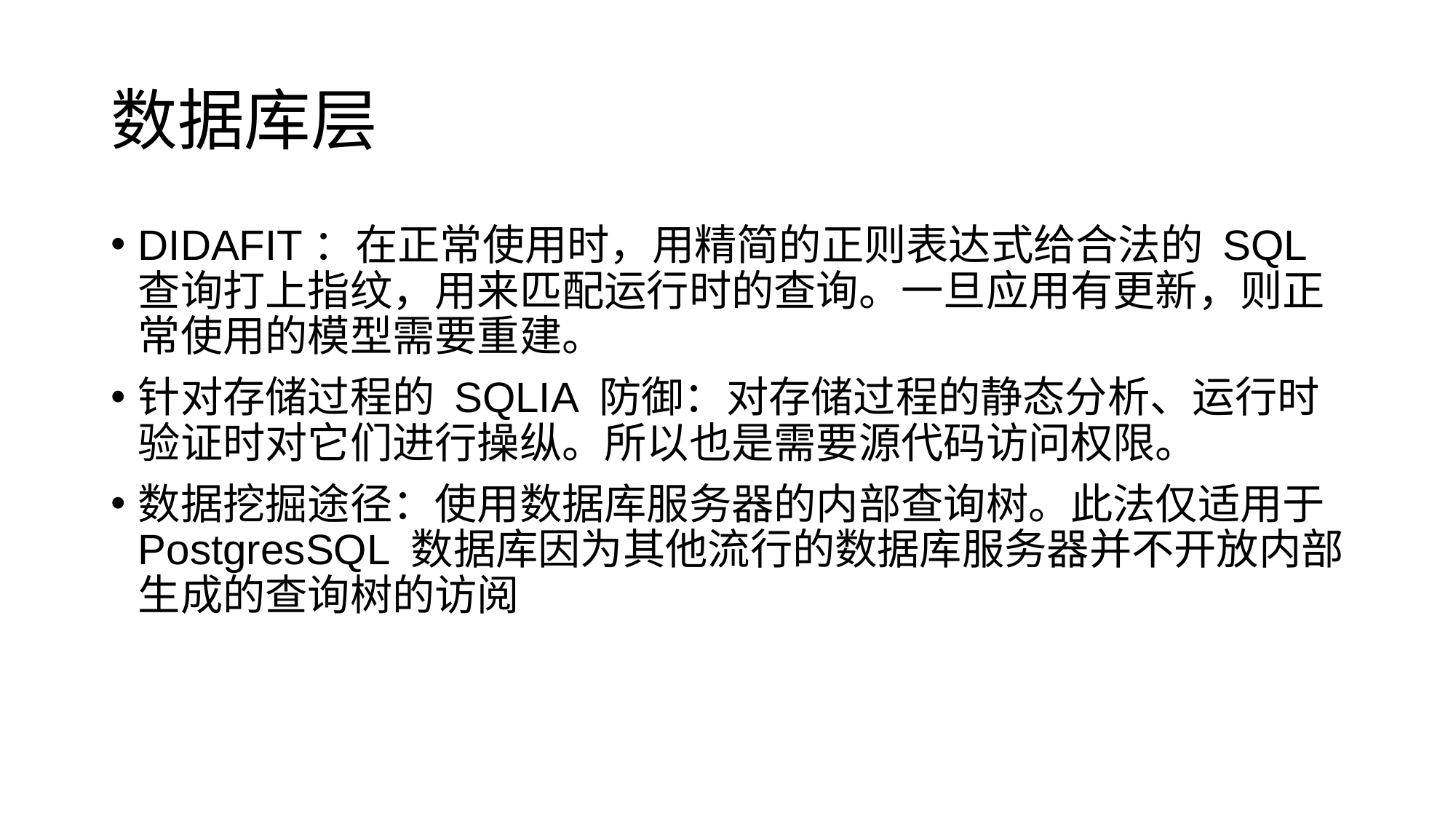

# 数据库层
DIDAFIT：在正常使用时，用精简的正则表达式给合法的 SQL 查询打上指纹，用来匹配运行时的查询。一旦应用有更新，则正常使用的模型需要重建。
针对存储过程的 SQLIA 防御：对存储过程的静态分析、运行时验证时对它们进行操纵。所以也是需要源代码访问权限。
数据挖掘途径：使用数据库服务器的内部查询树。此法仅适用于 PostgresSQL 数据库因为其他流行的数据库服务器并不开放内部生成的查询树的访阅